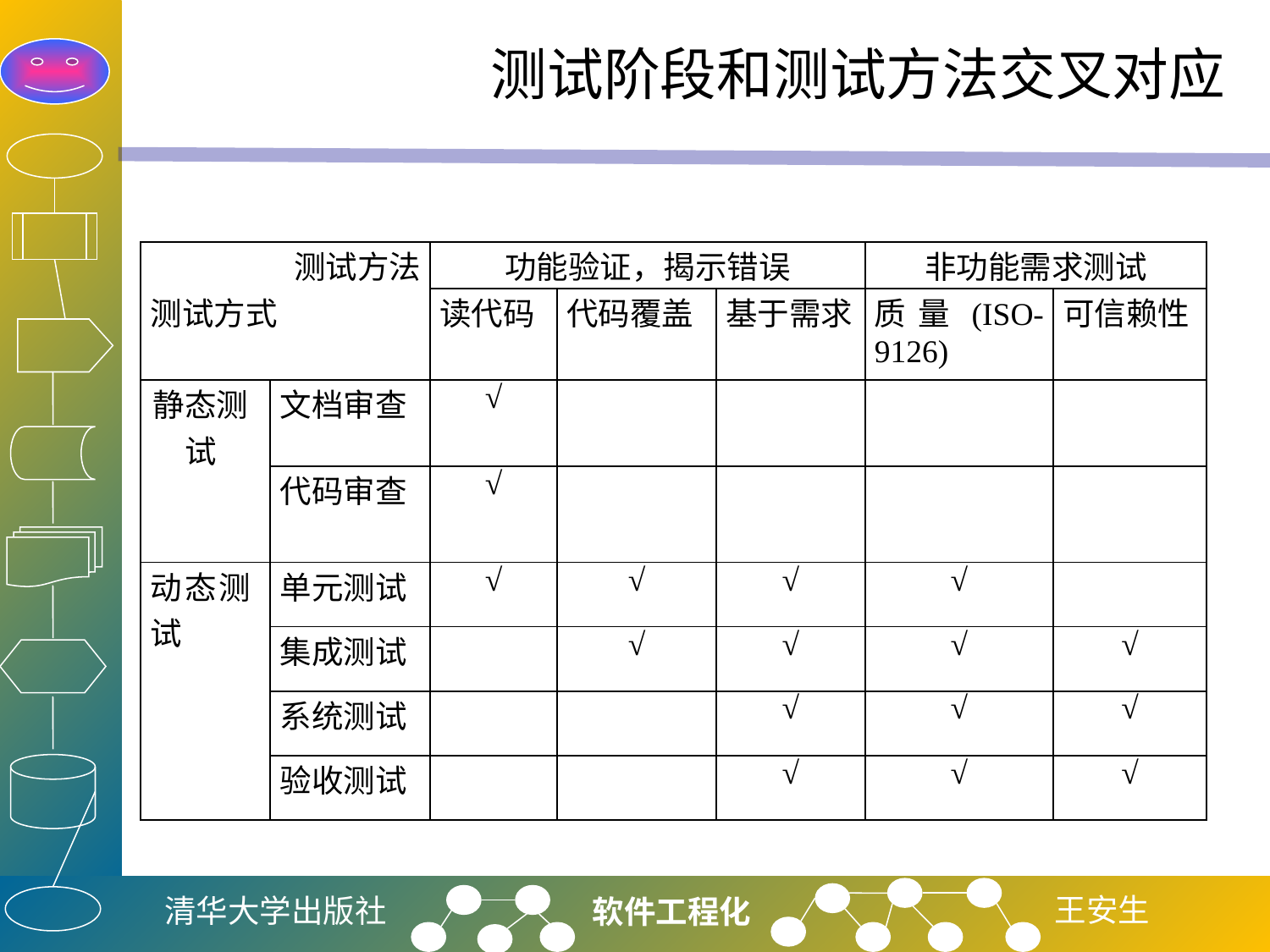

# 测试阶段和测试方法交叉对应
| 测试方法 测试方式 |  | 功能验证，揭示错误 |  |  | 非功能需求测试 |  |
| --- | --- | --- | --- | --- | --- | --- |
|  |  | 读代码 | 代码覆盖 | 基于需求 | 质量(ISO-9126) | 可信赖性 |
| 静态测试 | 文档审查 | √ |  |  |  |  |
|  | 代码审查 | √ |  |  |  |  |
| 动态测试 | 单元测试 | √ | √ | √ | √ |  |
|  | 集成测试 |  | √ | √ | √ | √ |
|  | 系统测试 |  |  | √ | √ | √ |
|  | 验收测试 |  |  | √ | √ | √ |